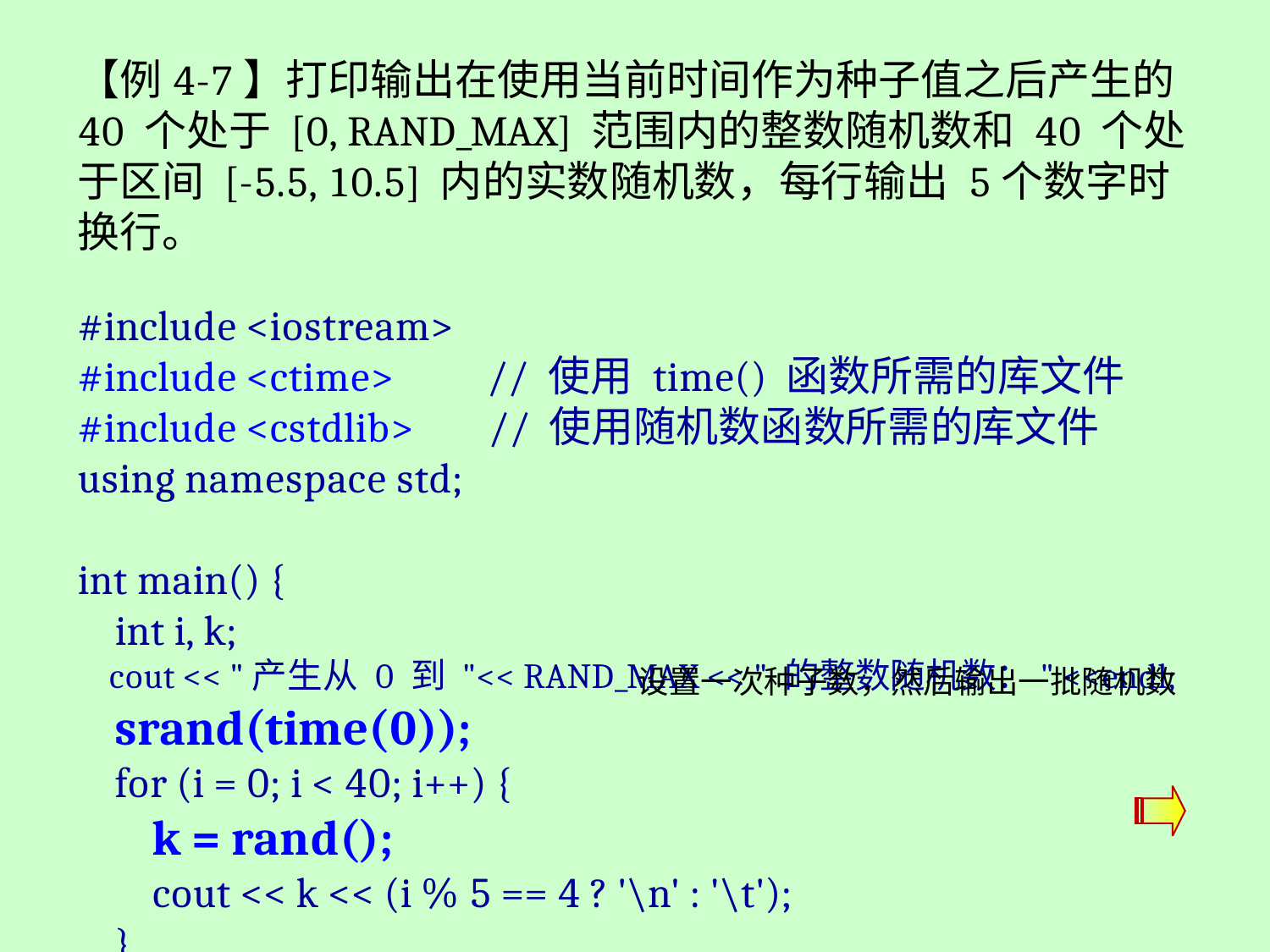

【例4-7】打印输出在使用当前时间作为种子值之后产生的 40 个处于 [0, RAND_MAX] 范围内的整数随机数和 40 个处于区间 [-5.5, 10.5] 内的实数随机数，每行输出 5个数字时换行。

#include <iostream>
#include <ctime>          // 使用 time() 函数所需的库文件
#include <cstdlib>        // 使用随机数函数所需的库文件
using namespace std;

int main() {
    int i, k;
    cout << "产生从 0 到 "<< RAND_MAX << " 的整数随机数：" <<endl;
    srand(time(0));
    for (i = 0; i < 40; i++) {
        k = rand();
        cout << k << (i % 5 == 4 ? '\n' : '\t');
    }

设置一次种子数，然后输出一批随机数

52